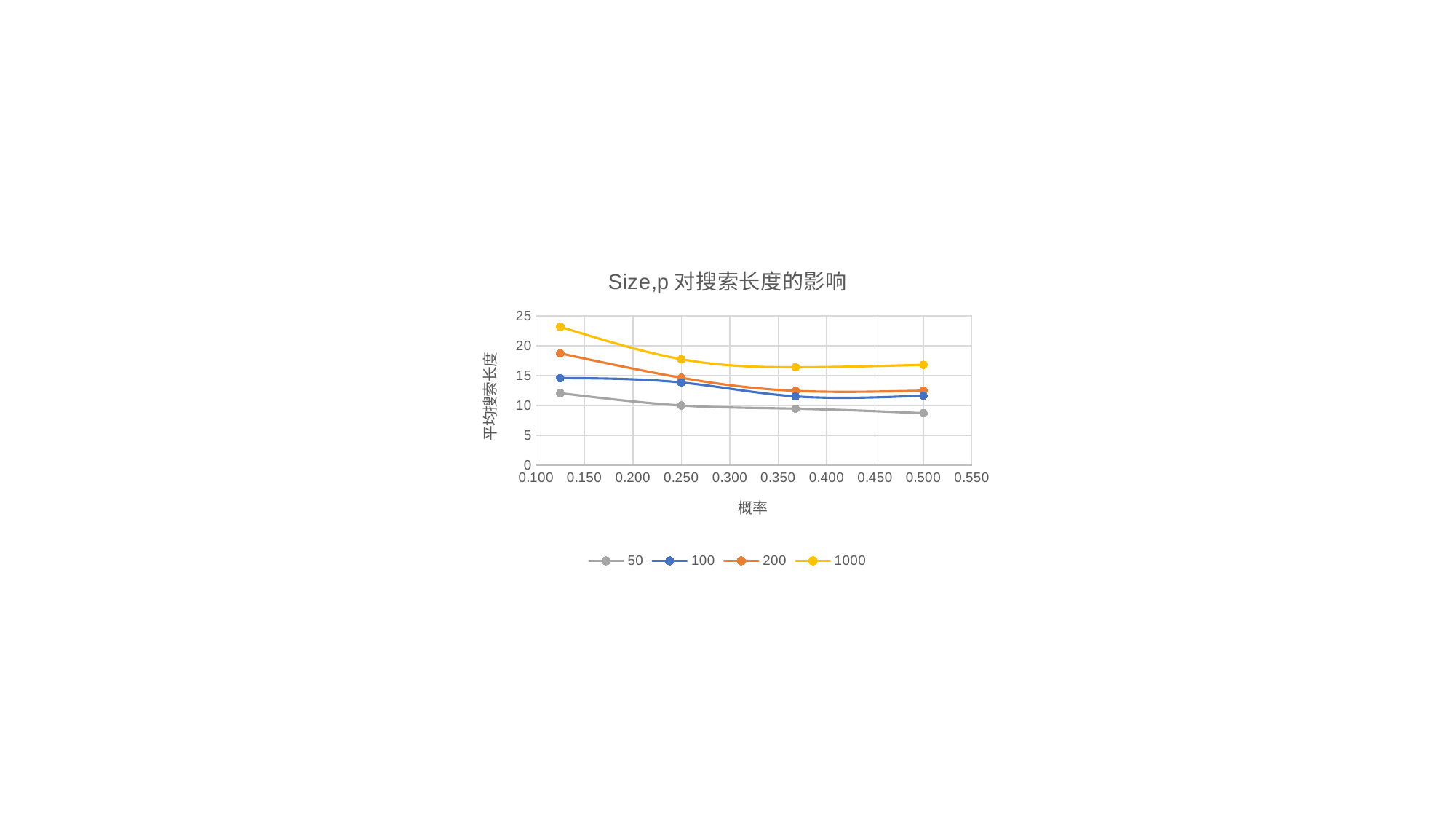

### Chart: Size,p对搜索长度的影响

| Category |  |  |  |  |
|---|---|---|---|---|